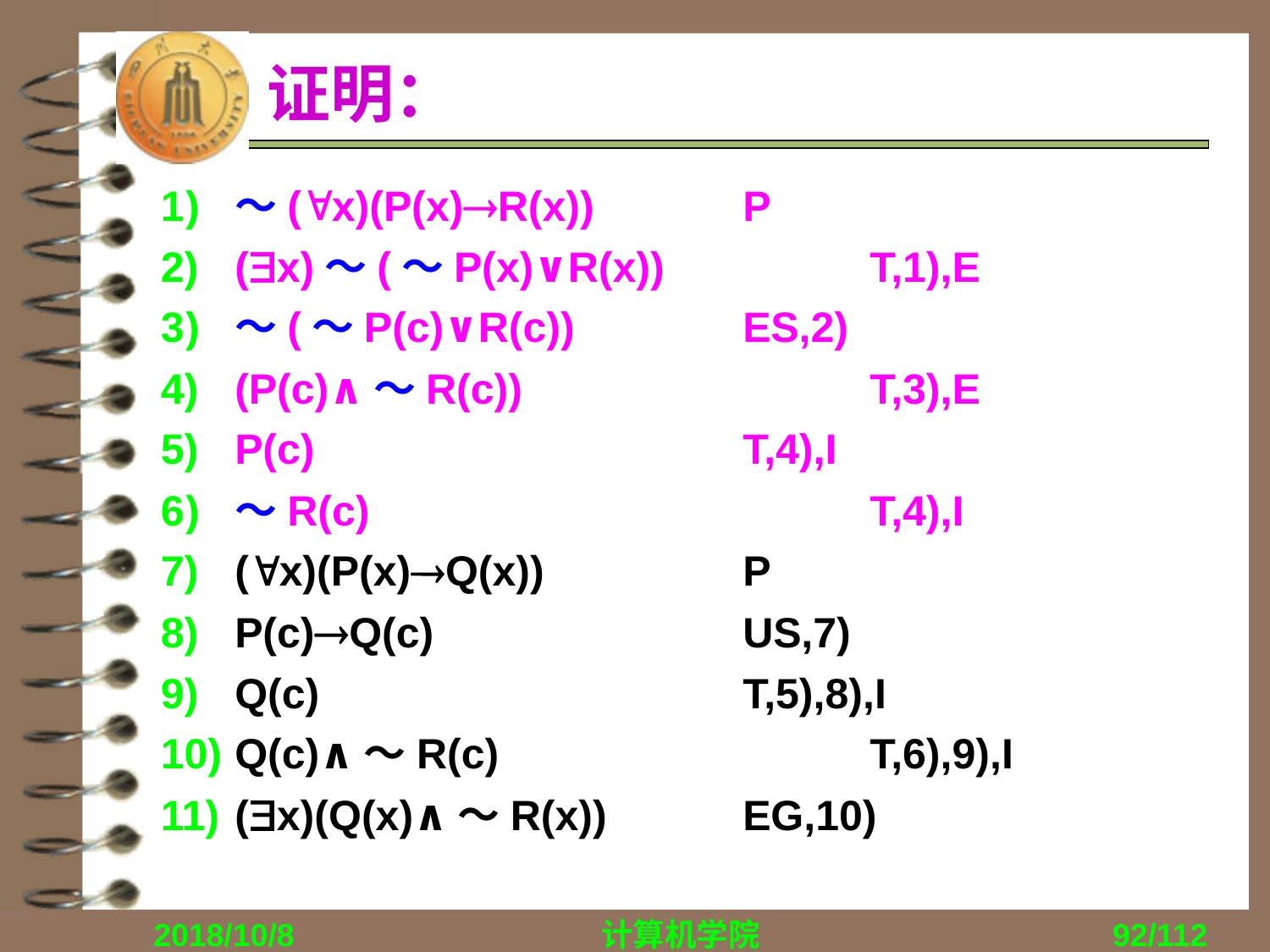

# 证明：
～(∀x)(P(x)→R(x))		P
(∃x)～(～P(x)∨R(x))		T,1),E
～(～P(c)∨R(c))		ES,2)
(P(c)∧～R(c))			T,3),E
P(c)				T,4),I
～R(c)				T,4),I
(∀x)(P(x)→Q(x))		P
P(c)→Q(c)			US,7)
Q(c)				T,5),8),I
Q(c)∧～R(c)			T,6),9),I
(∃x)(Q(x)∧～R(x))		EG,10)
2018/10/8
计算机学院
92/112